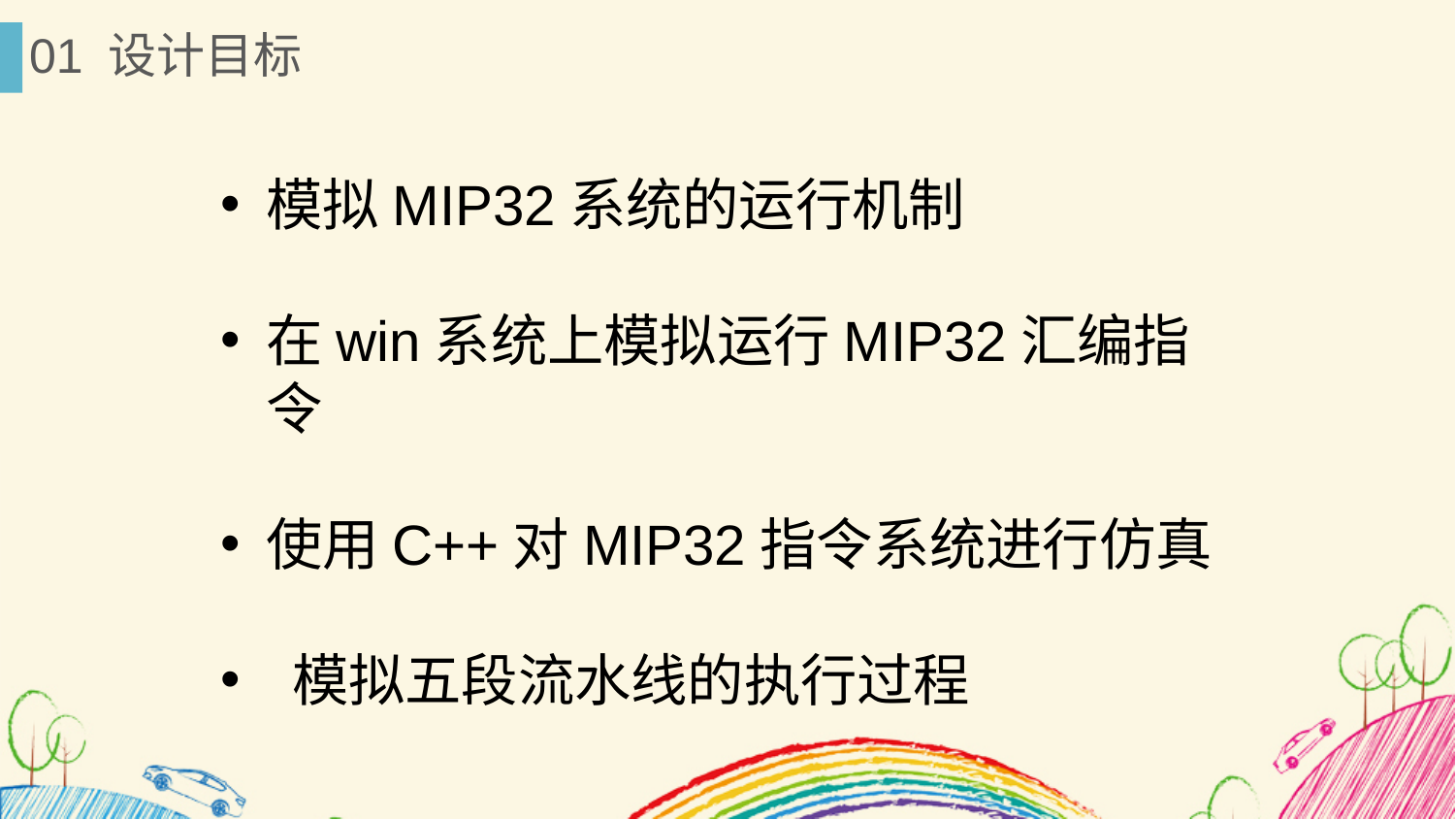

01 设计目标
模拟MIP32系统的运行机制

在win系统上模拟运行MIP32汇编指令

使用C++对MIP32指令系统进行仿真

 模拟五段流水线的执行过程